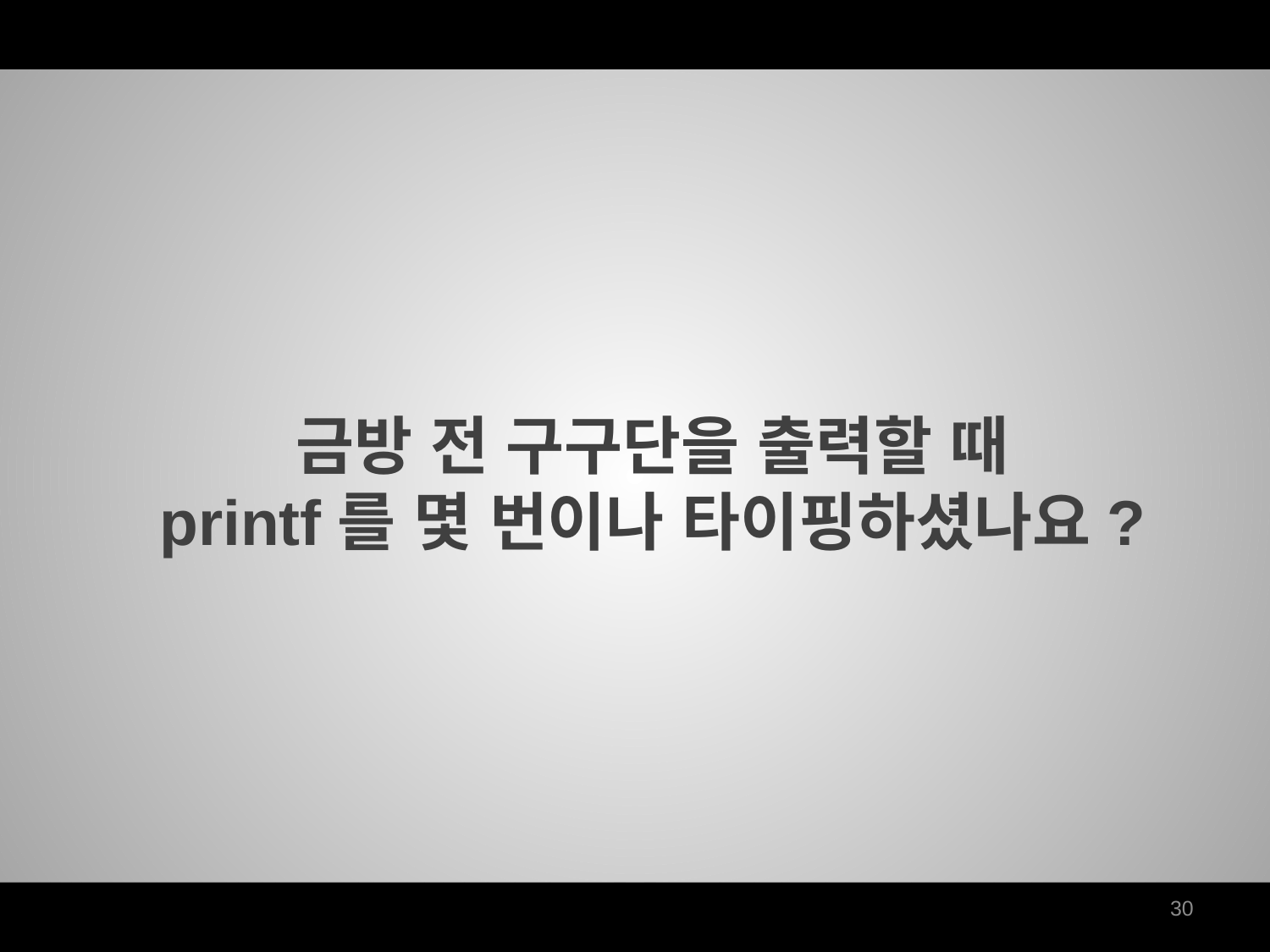

금방 전 구구단을 출력할 때
printf를 몇 번이나 타이핑하셨나요?
30